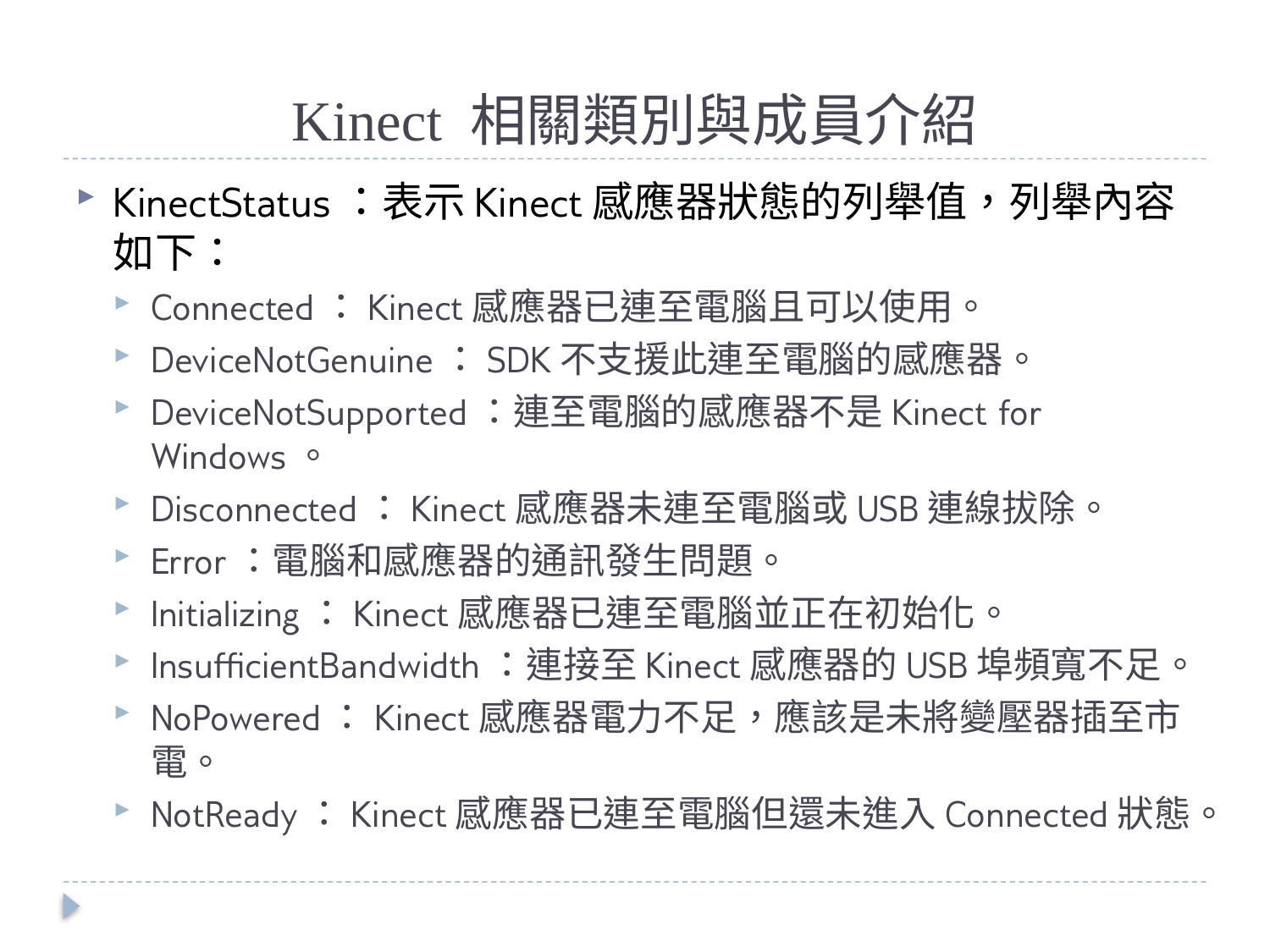

# Kinect 相關類別與成員介紹
KinectStatus：表示Kinect感應器狀態的列舉值，列舉內容如下：
Connected：Kinect感應器已連至電腦且可以使用。
DeviceNotGenuine：SDK不支援此連至電腦的感應器。
DeviceNotSupported：連至電腦的感應器不是Kinect for Windows。
Disconnected：Kinect感應器未連至電腦或USB連線拔除。
Error：電腦和感應器的通訊發生問題。
Initializing：Kinect感應器已連至電腦並正在初始化。
InsufficientBandwidth：連接至Kinect感應器的USB埠頻寬不足。
NoPowered：Kinect感應器電力不足，應該是未將變壓器插至市電。
NotReady：Kinect感應器已連至電腦但還未進入Connected狀態。